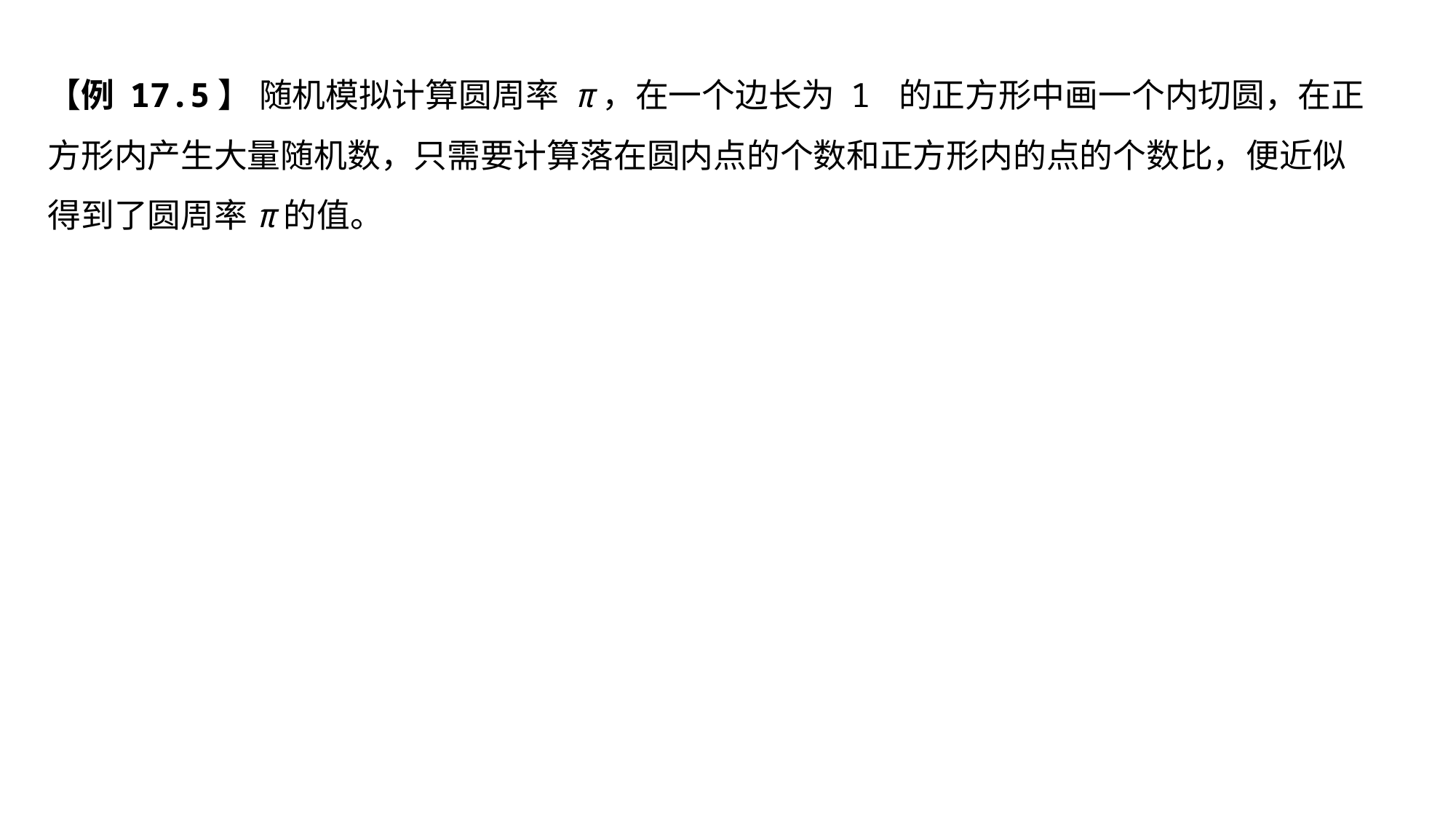

【例 17.5】 随机模拟计算圆周率 π，在一个边长为 1 的正方形中画一个内切圆，在正方形内产生大量随机数，只需要计算落在圆内点的个数和正方形内的点的个数比，便近似得到了圆周率π的值。